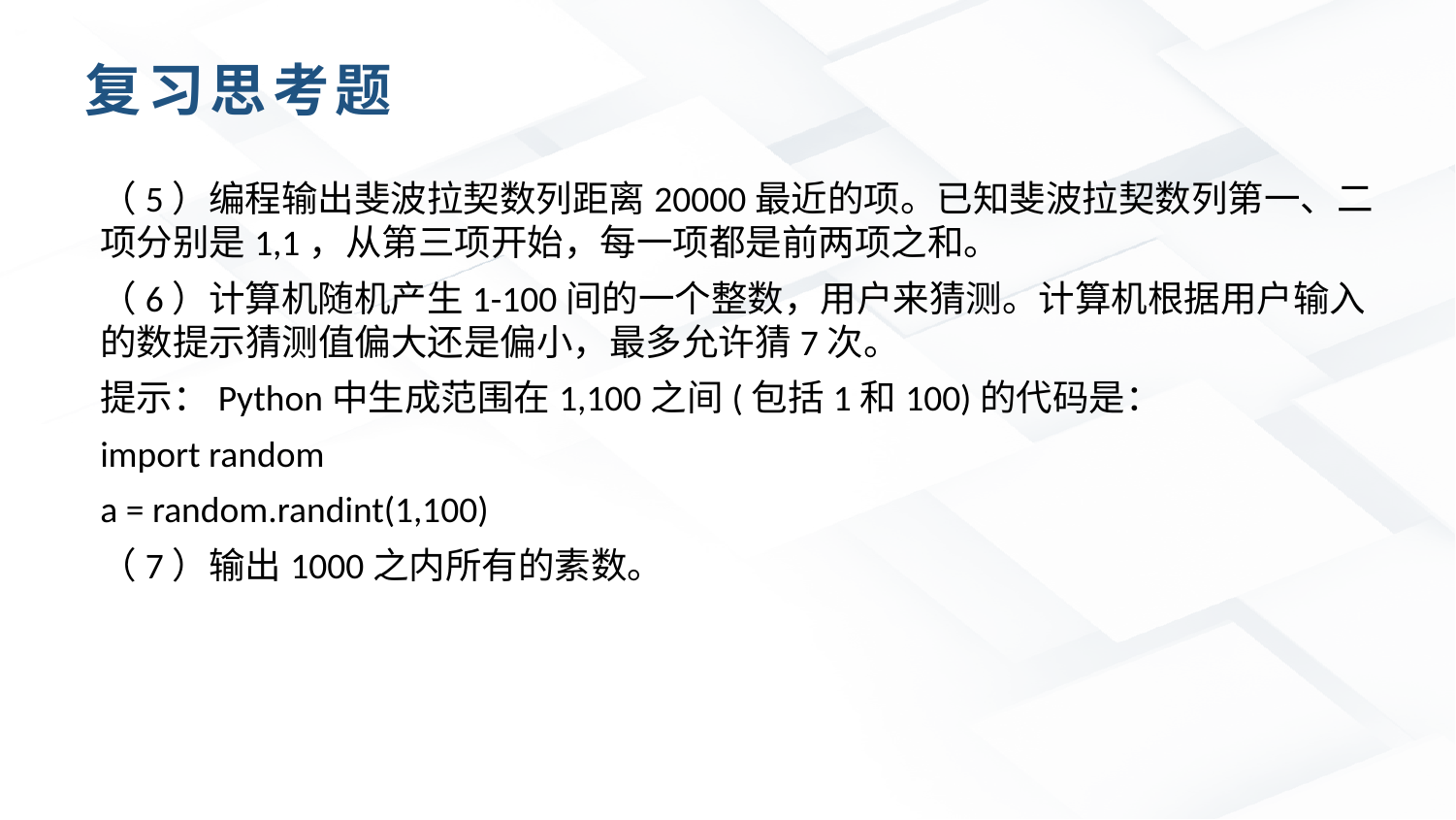

复习思考题
（5）编程输出斐波拉契数列距离20000最近的项。已知斐波拉契数列第一、二项分别是1,1，从第三项开始，每一项都是前两项之和。
（6）计算机随机产生1-100间的一个整数，用户来猜测。计算机根据用户输入的数提示猜测值偏大还是偏小，最多允许猜7次。
提示：Python中生成范围在1,100之间(包括1和100)的代码是：
import random
a = random.randint(1,100)
（7）输出1000之内所有的素数。